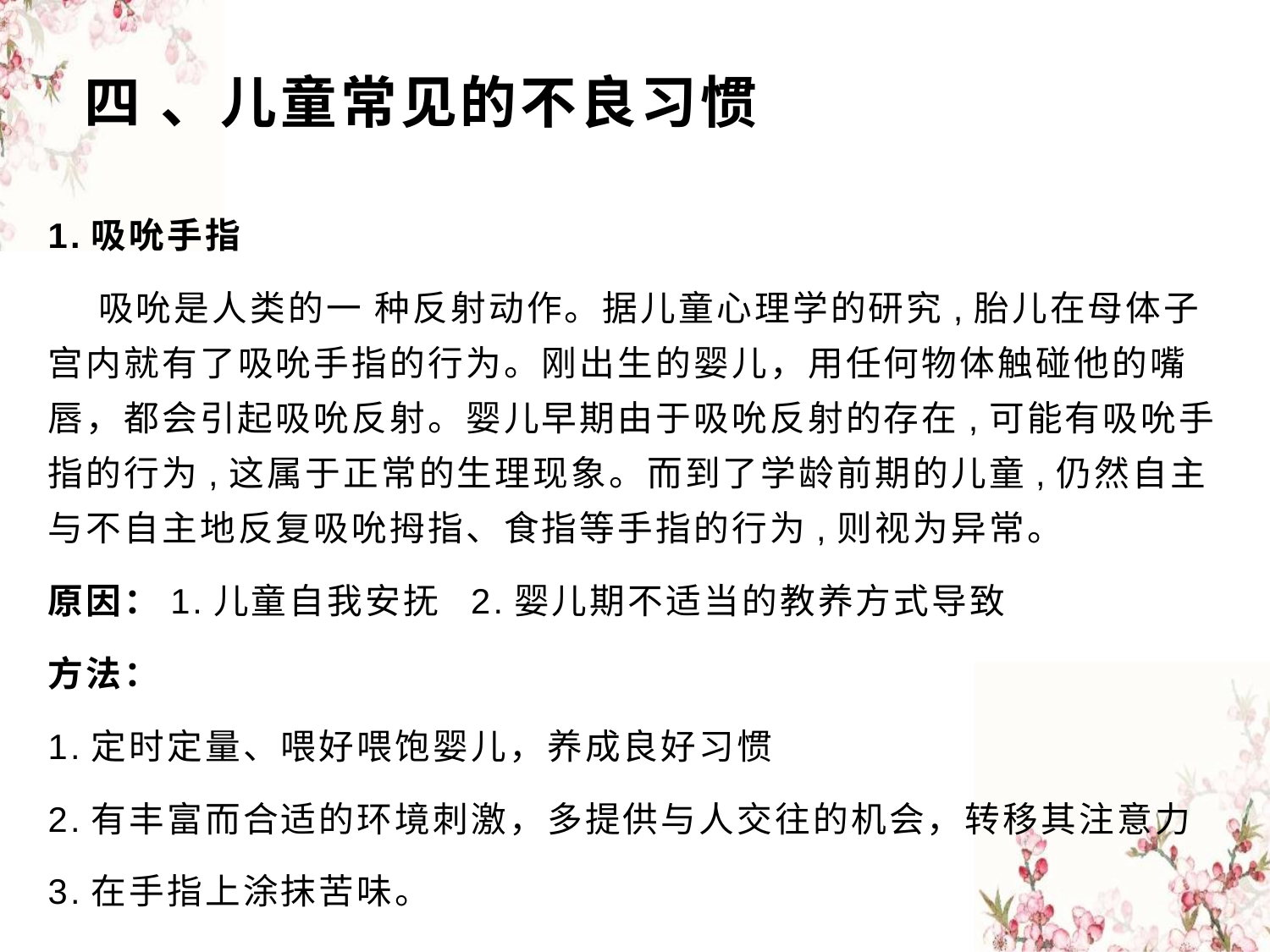

# 四 、儿童常见的不良习惯
1.吸吮手指
    吸吮是人类的一 种反射动作。据儿童心理学的研究,胎儿在母体子宫内就有了吸吮手指的行为。刚出生的婴儿，用任何物体触碰他的嘴唇，都会引起吸吮反射。婴儿早期由于吸吮反射的存在,可能有吸吮手指的行为,这属于正常的生理现象。而到了学龄前期的儿童,仍然自主与不自主地反复吸吮拇指、食指等手指的行为,则视为异常。
原因：1.儿童自我安抚  2.婴儿期不适当的教养方式导致
方法：
1.定时定量、喂好喂饱婴儿，养成良好习惯
2.有丰富而合适的环境刺激，多提供与人交往的机会，转移其注意力
3.在手指上涂抹苦味。